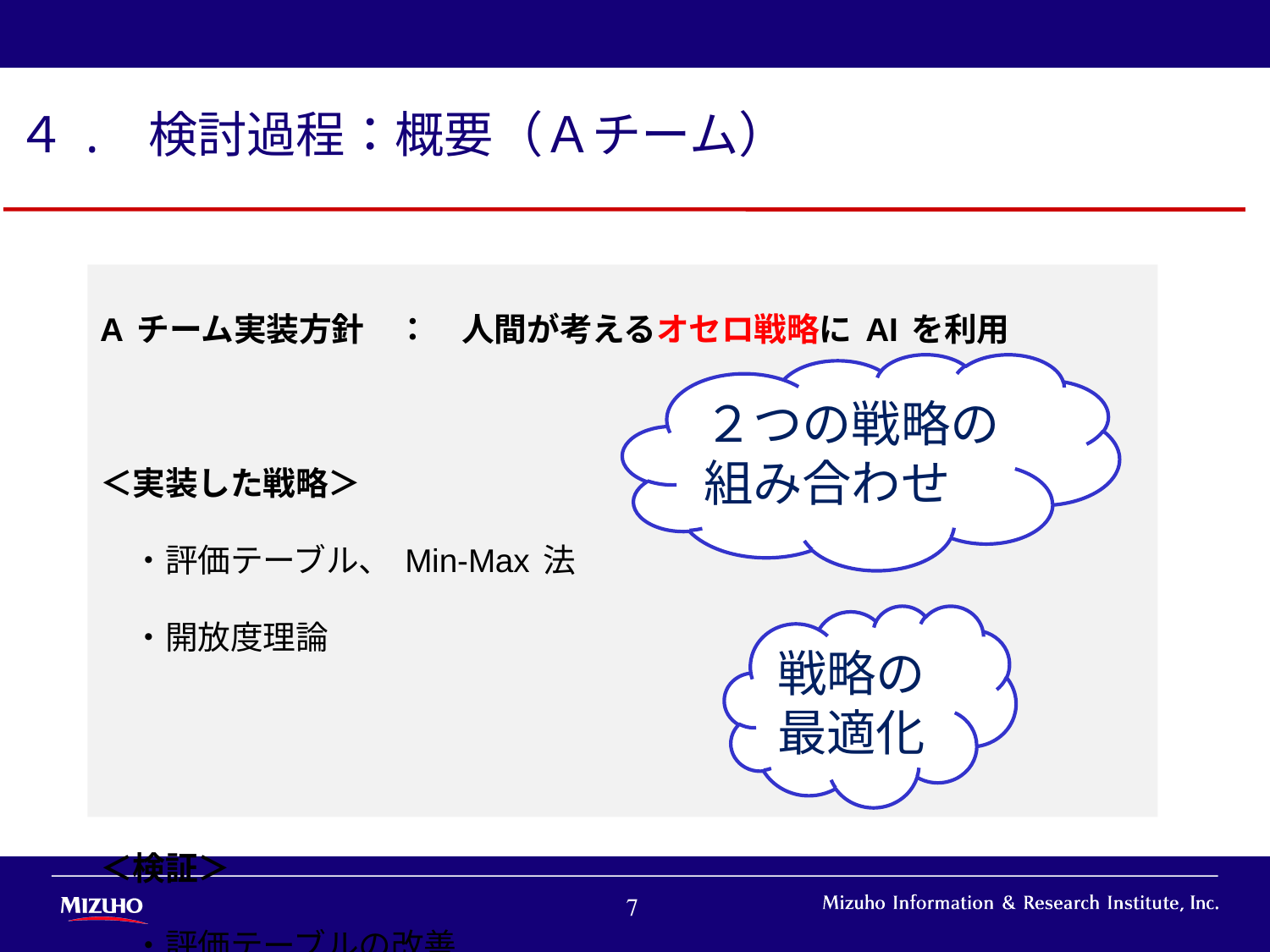

４. 検討過程：概要（Ａチーム）

Aチーム実装方針　：　人間が考えるオセロ戦略にAIを利用

＜実装した戦略＞
　・評価テーブル、Min-Max法
　・開放度理論

＜検証＞
　・評価テーブルの改善
　・先読み回数の増加
　・戦略を切り替えるタイミングの調整

２つの戦略の組み合わせ
戦略の
最適化